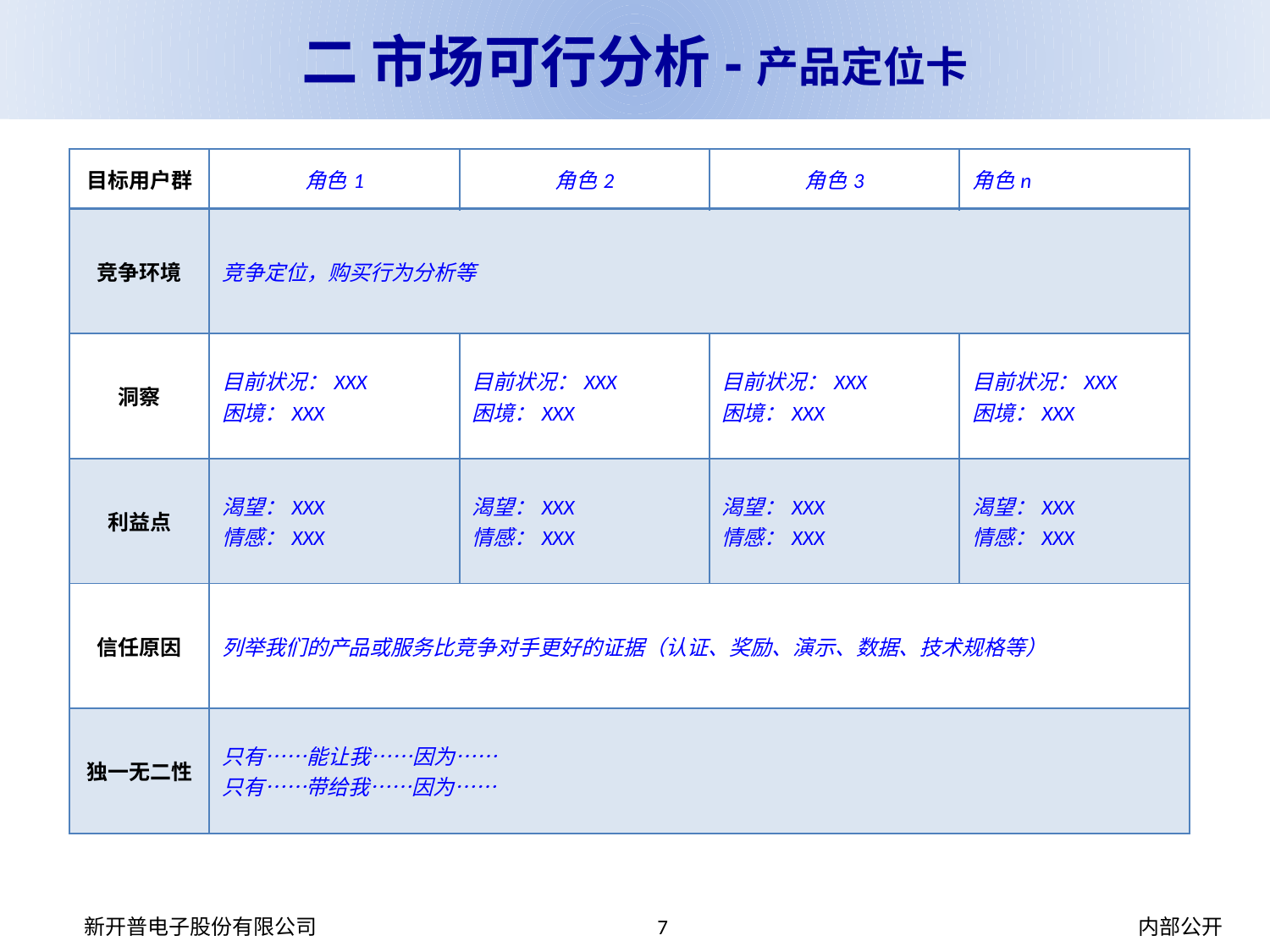

二 市场可行分析-产品定位卡
| 目标用户群 | 角色1 | 角色2 | 角色3 | 角色n |
| --- | --- | --- | --- | --- |
| 竞争环境 | 竞争定位，购买行为分析等 |  |  |  |
| 洞察 | 目前状况：XXX 困境：XXX | 目前状况：XXX 困境：XXX | 目前状况：XXX 困境：XXX | 目前状况：XXX 困境：XXX |
| 利益点 | 渴望：XXX 情感：XXX | 渴望：XXX 情感：XXX | 渴望：XXX 情感：XXX | 渴望：XXX 情感：XXX |
| 信任原因 | 列举我们的产品或服务比竞争对手更好的证据（认证、奖励、演示、数据、技术规格等） |  |  |  |
| 独一无二性 | 只有……能让我……因为…… 只有……带给我……因为…… |  |  |  |
新开普电子股份有限公司
7
内部公开